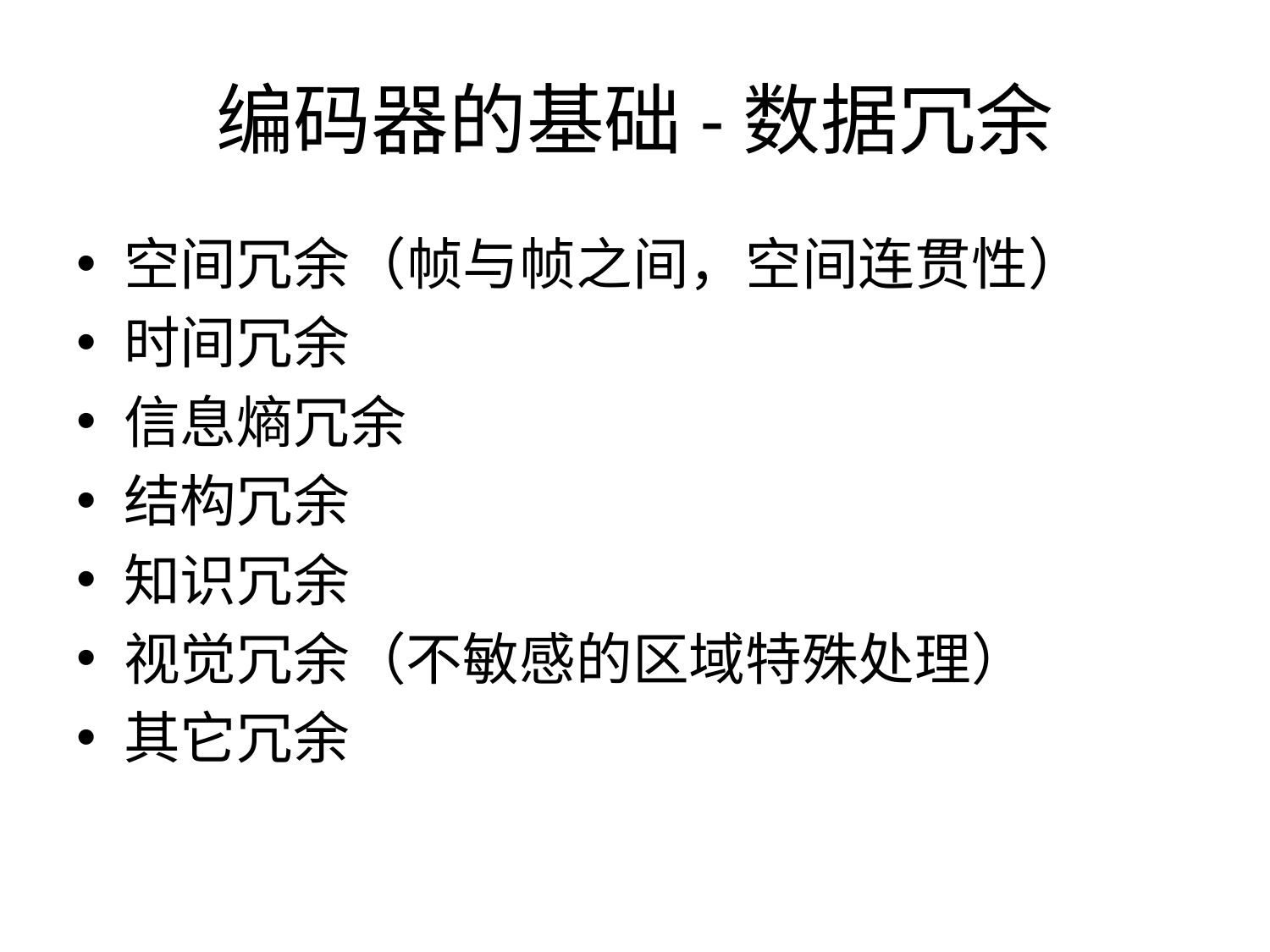

编码器的基础-数据冗余
空间冗余（帧与帧之间，空间连贯性）
时间冗余
信息熵冗余
结构冗余
知识冗余
视觉冗余（不敏感的区域特殊处理）
其它冗余